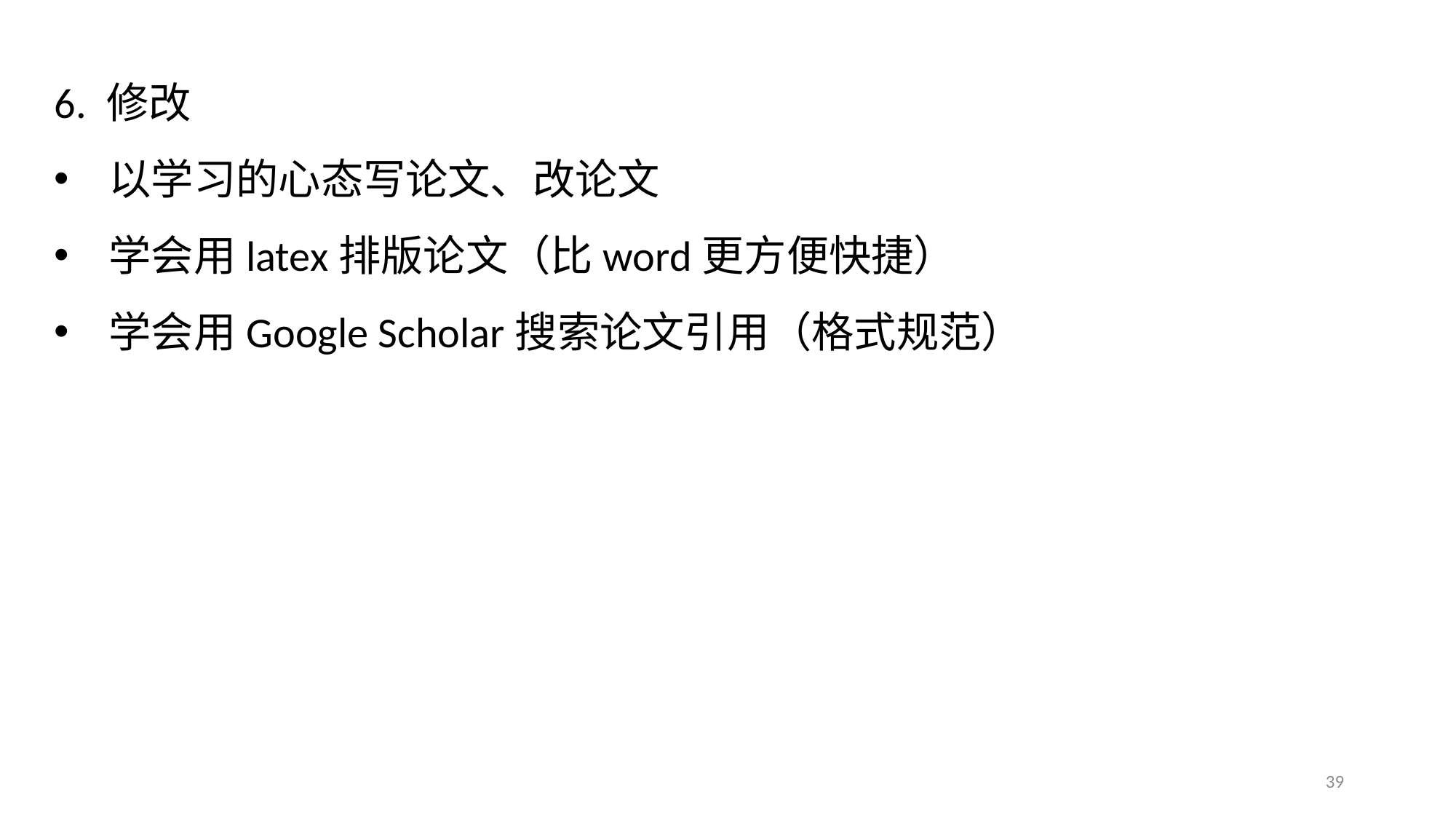

6. 修改
以学习的心态写论文、改论文
学会用latex排版论文（比word更方便快捷）
学会用Google Scholar搜索论文引用（格式规范）
39